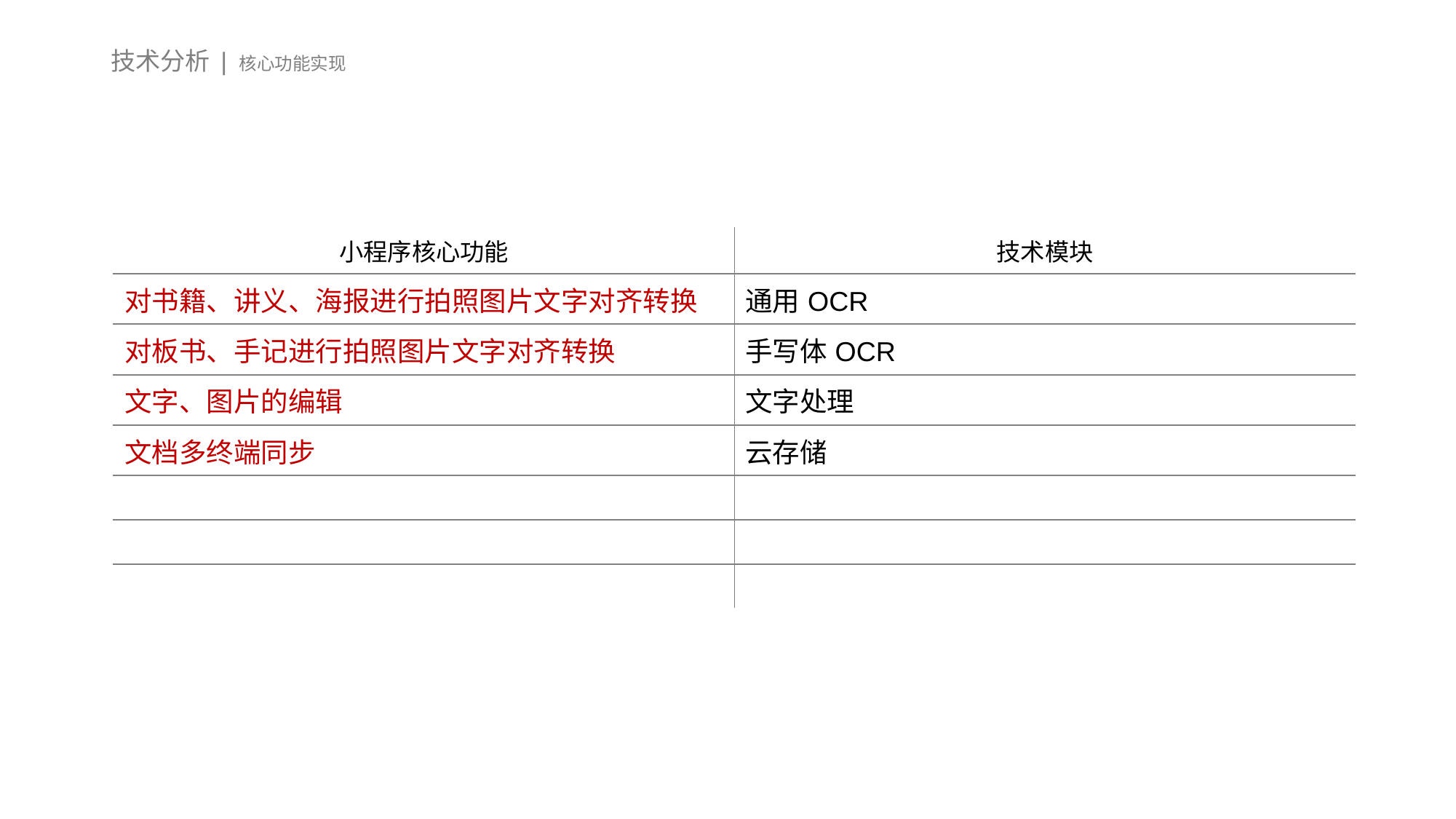

# 技术分析 | 核心功能实现
| 小程序核心功能 | 技术模块 |
| --- | --- |
| 对书籍、讲义、海报进行拍照图片文字对齐转换 | 通用OCR |
| 对板书、手记进行拍照图片文字对齐转换 | 手写体OCR |
| 文字、图片的编辑 | 文字处理 |
| 文档多终端同步 | 云存储 |
|  |  |
|  |  |
|  |  |